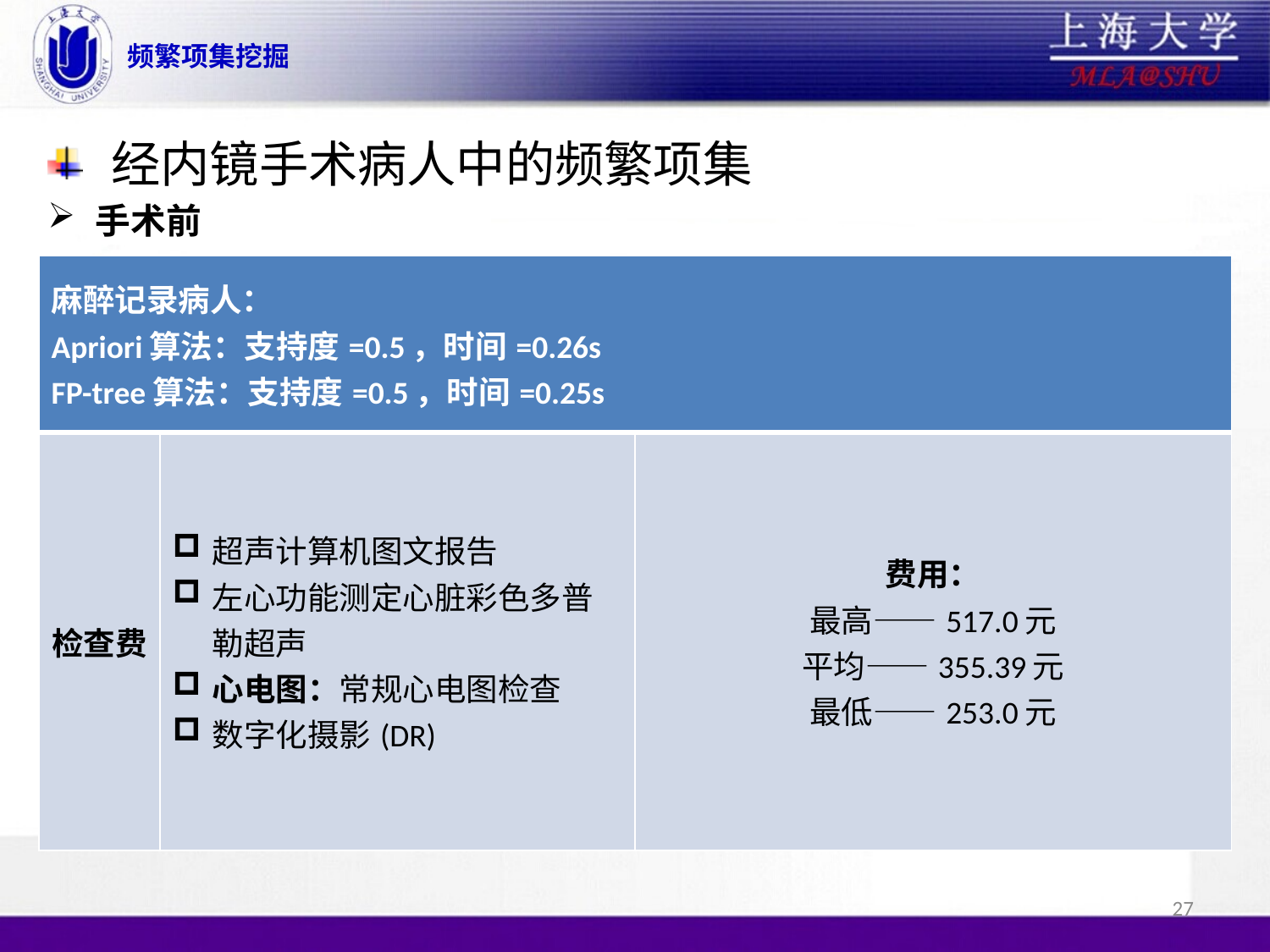

# 频繁项集挖掘
经内镜手术病人中的频繁项集
手术前
| 麻醉记录病人： Apriori算法：支持度=0.5，时间=0.26s FP-tree算法：支持度=0.5，时间=0.25s |  |  |
| --- | --- | --- |
| 检查费 | 超声计算机图文报告 左心功能测定心脏彩色多普勒超声 心电图：常规心电图检查 数字化摄影(DR) | 费用： 最高——517.0元 平均——355.39元 最低——253.0元 |
27